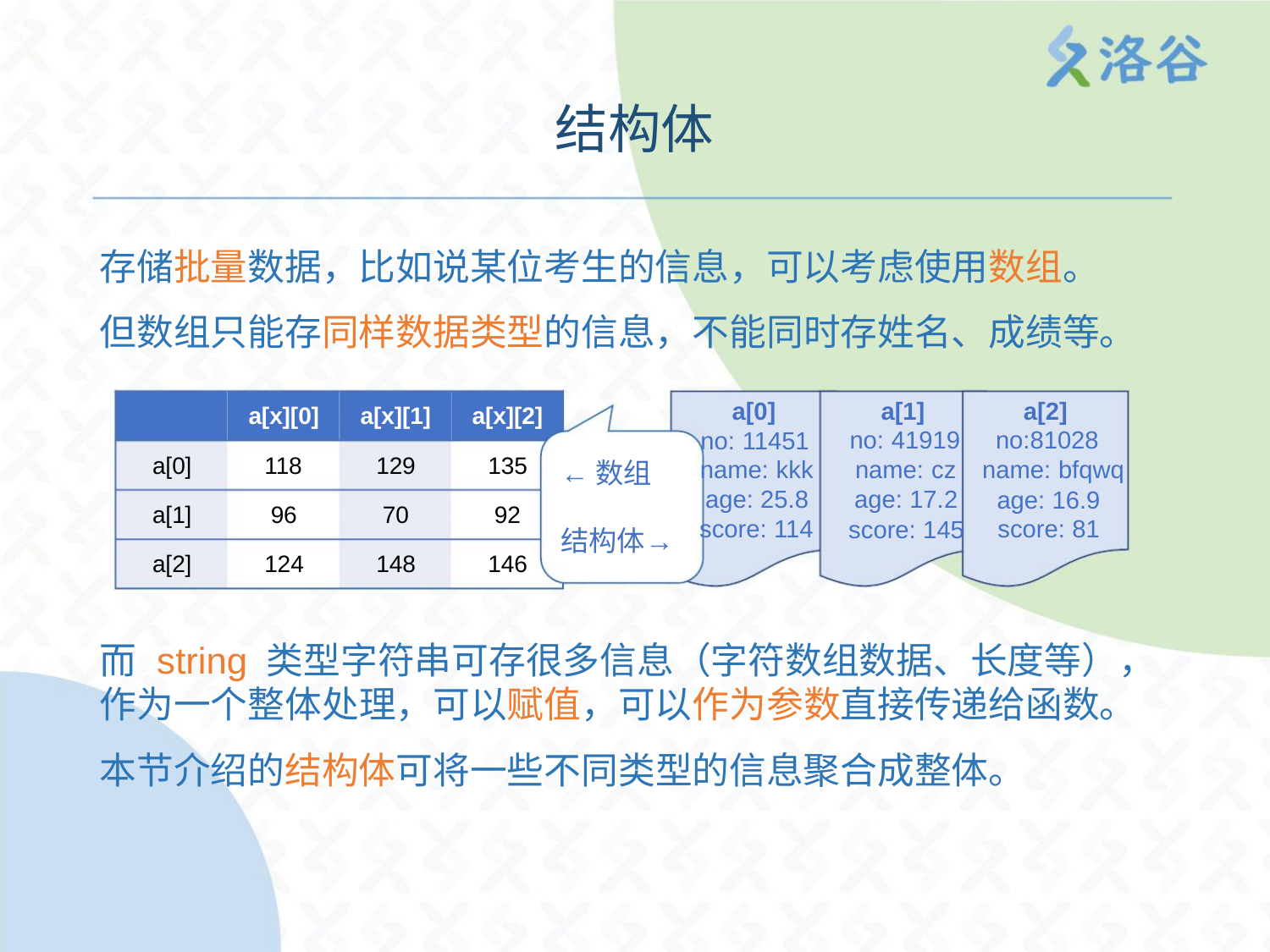

结构体
存储批量数据，比如说某位考生的信息，可以考虑使用数组。
但数组只能存同样数据类型的信息，不能同时存姓名、成绩等。
a[0]
a[1]
no: 41919
name: cz name: bfqwq
age: 17.2
a[2]
no:81028
a[x][0]
118
a[x][1]
129
a[x][2]
135
no: 11451
name: kkk
age: 25.8
score: 114
a[0]
a[1]
a[2]
←数组
age: 16.9
score: 81
96
70
92
score: 145
结构体→
124
148
146
而 string 类型字符串可存很多信息（字符数组数据、长度等），
作为一个整体处理，可以赋值，可以作为参数直接传递给函数。
本节介绍的结构体可将一些不同类型的信息聚合成整体。